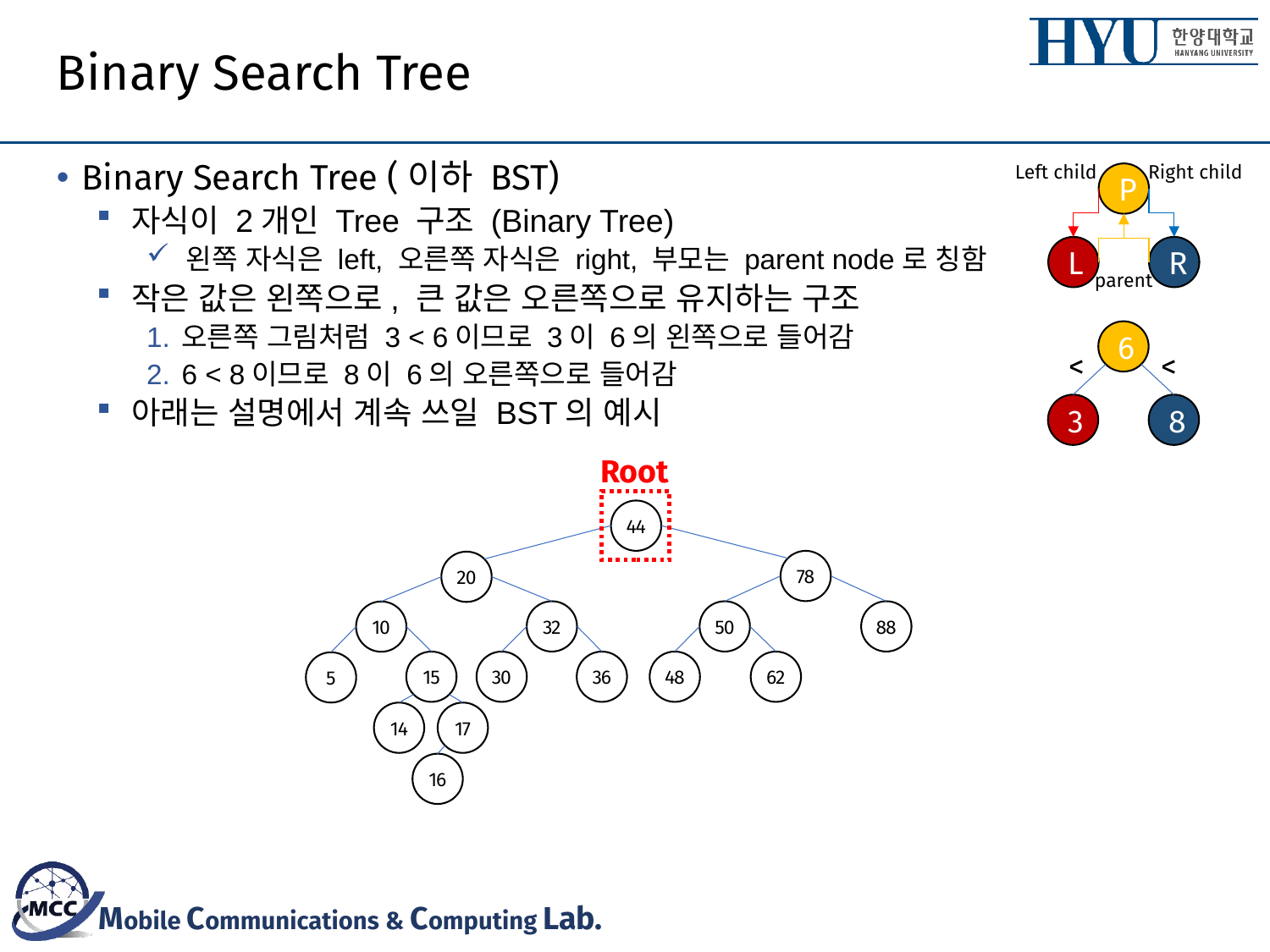

# Binary Search Tree

Left child
Right child
P
L
R
parent
Binary Search Tree (이하 BST)
자식이 2개인 Tree 구조 (Binary Tree)
왼쪽 자식은 left, 오른쪽 자식은 right, 부모는 parent node로 칭함
작은 값은 왼쪽으로, 큰 값은 오른쪽으로 유지하는 구조
오른쪽 그림처럼 3 < 6이므로 3이 6의 왼쪽으로 들어감
6 < 8이므로 8이 6의 오른쪽으로 들어감
아래는 설명에서 계속 쓰일 BST의 예시
6
<
<
3
8
Root

44
78
20
32
50
88
10
36
30
15
48
62
5
14
17
16